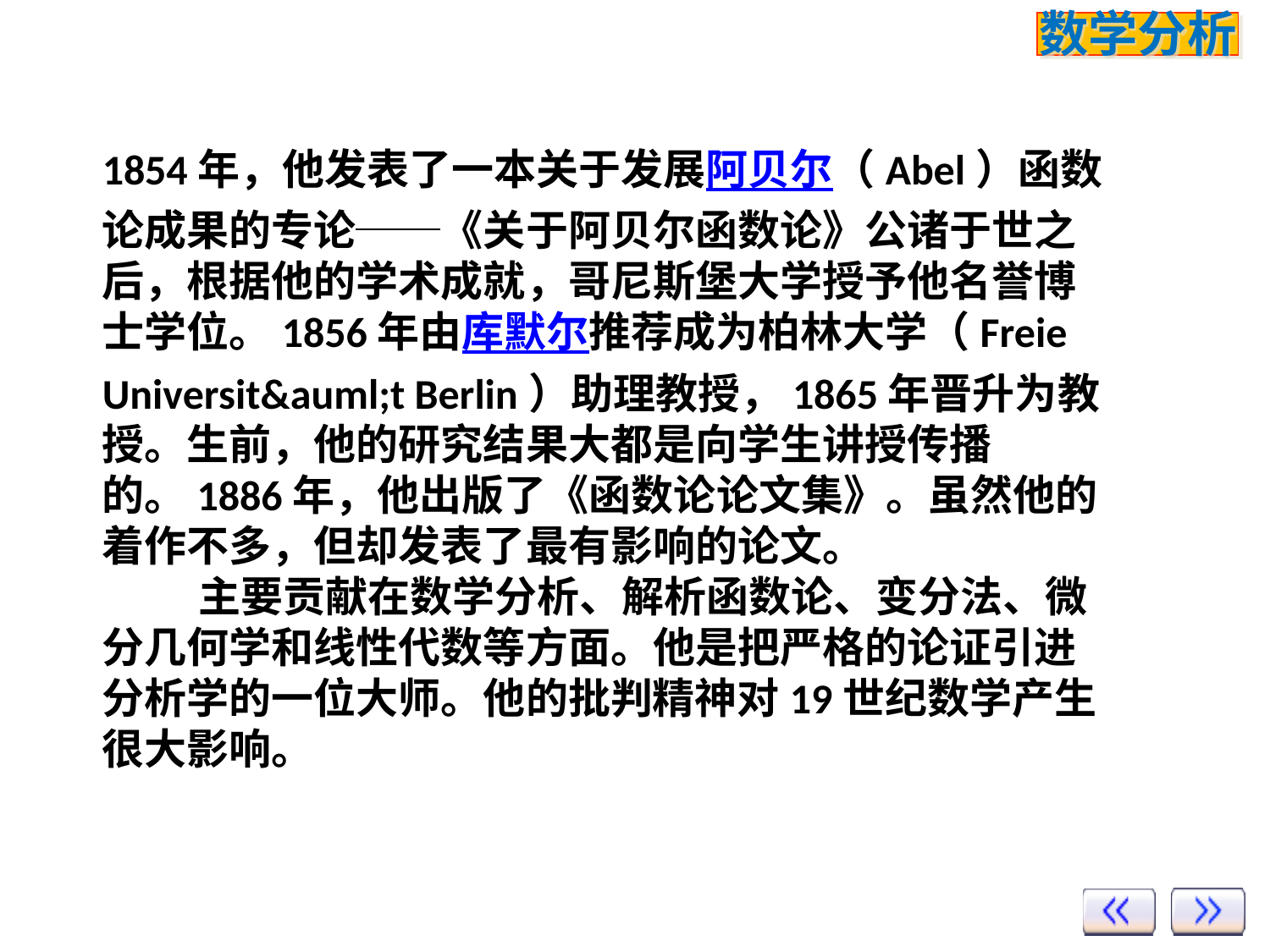

1854年，他发表了一本关于发展阿贝尔（Abel）函数论成果的专论──《关于阿贝尔函数论》公诸于世之后，根据他的学术成就，哥尼斯堡大学授予他名誉博士学位。1856年由库默尔推荐成为柏林大学（Freie Universit&auml;t Berlin）助理教授，1865年晋升为教授。生前，他的研究结果大都是向学生讲授传播的。1886年，他出版了《函数论论文集》。虽然他的着作不多，但却发表了最有影响的论文。
         主要贡献在数学分析、解析函数论、变分法、微分几何学和线性代数等方面。他是把严格的论证引进分析学的一位大师。他的批判精神对19世纪数学产生很大影响。